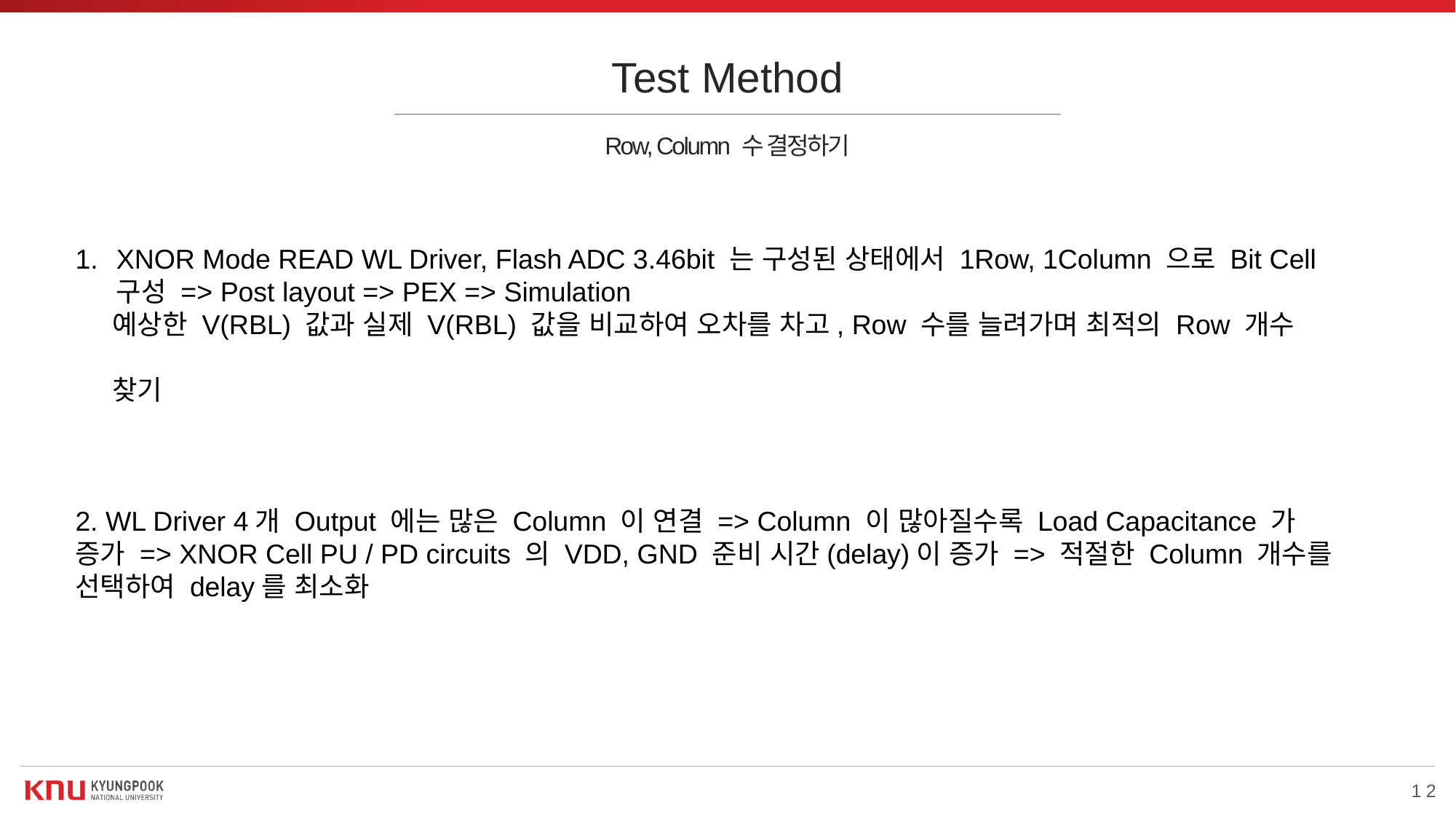

Test Method
Row, Column 수 결정하기
XNOR Mode READ WL Driver, Flash ADC 3.46bit 는 구성된 상태에서 1Row, 1Column 으로 Bit Cell 구성 => Post layout => PEX => Simulation
    예상한 V(RBL) 값과 실제 V(RBL) 값을 비교하여 오차를 차고, Row 수를 늘려가며 최적의 Row 개수
    찾기

2. WL Driver 4개 Output 에는 많은 Column 이 연결 => Column 이 많아질수록 Load Capacitance 가 증가 => XNOR Cell PU / PD circuits 의 VDD, GND 준비 시간(delay)이 증가 => 적절한 Column 개수를 선택하여 delay를 최소화

12